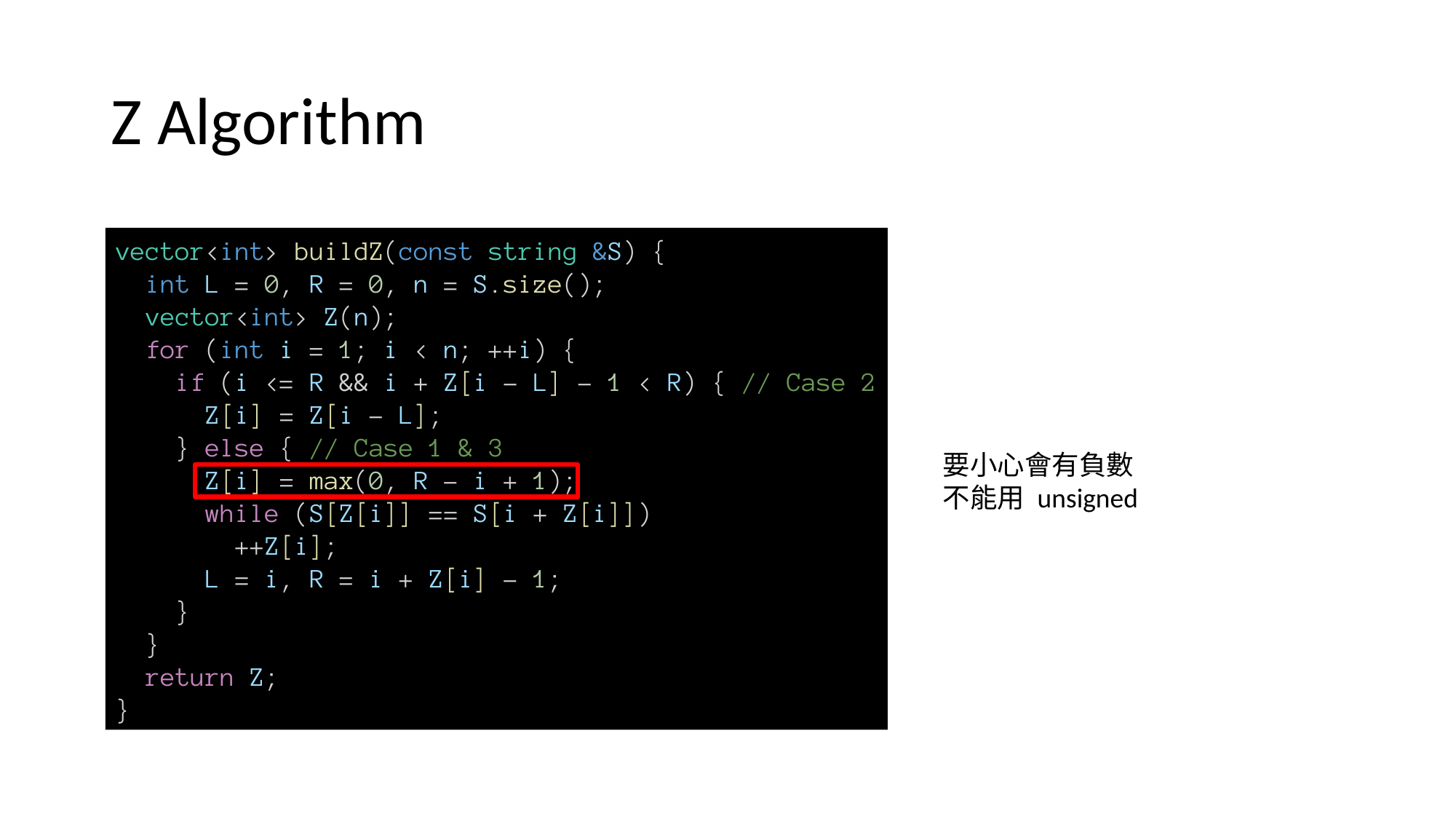

# Z Algorithm
vector<int> buildZ(const string &S) {
  int L = 0, R = 0, n = S.size();
  vector<int> Z(n);
  for (int i = 1; i < n; ++i) {
    if (i <= R && i + Z[i - L] - 1 < R) { // Case 2
      Z[i] = Z[i - L];
    } else { // Case 1 & 3
      Z[i] = max(0, R - i + 1);
      while (S[Z[i]] == S[i + Z[i]])
        ++Z[i];
      L = i, R = i + Z[i] - 1;
    }
  }
  return Z;
}
要小心會有負數
不能用 unsigned